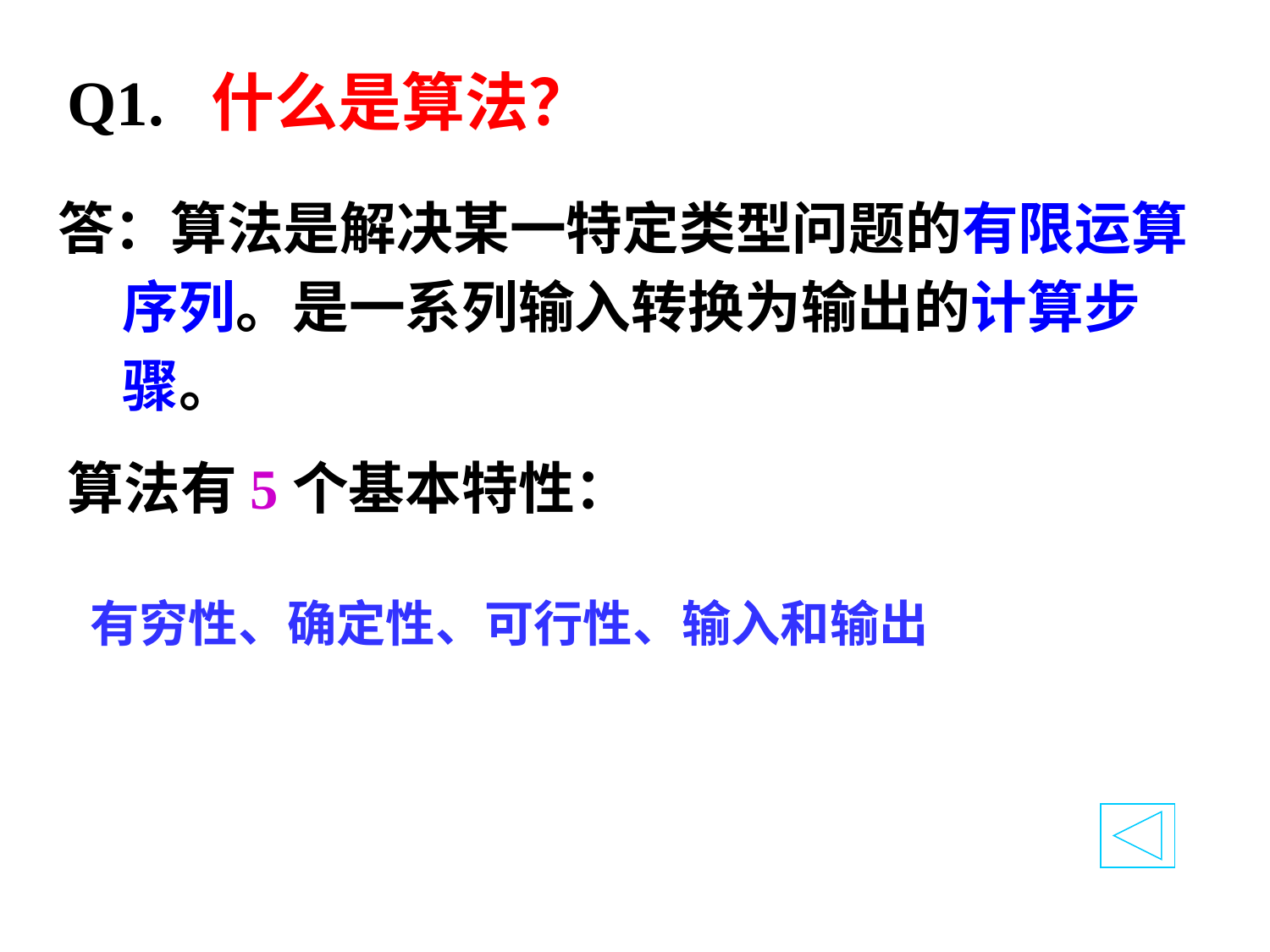

Q1.  什么是算法？
答：算法是解决某一特定类型问题的有限运算
    序列。是一系列输入转换为输出的计算步
    骤。
算法有5个基本特性：
有穷性、确定性、可行性、输入和输出